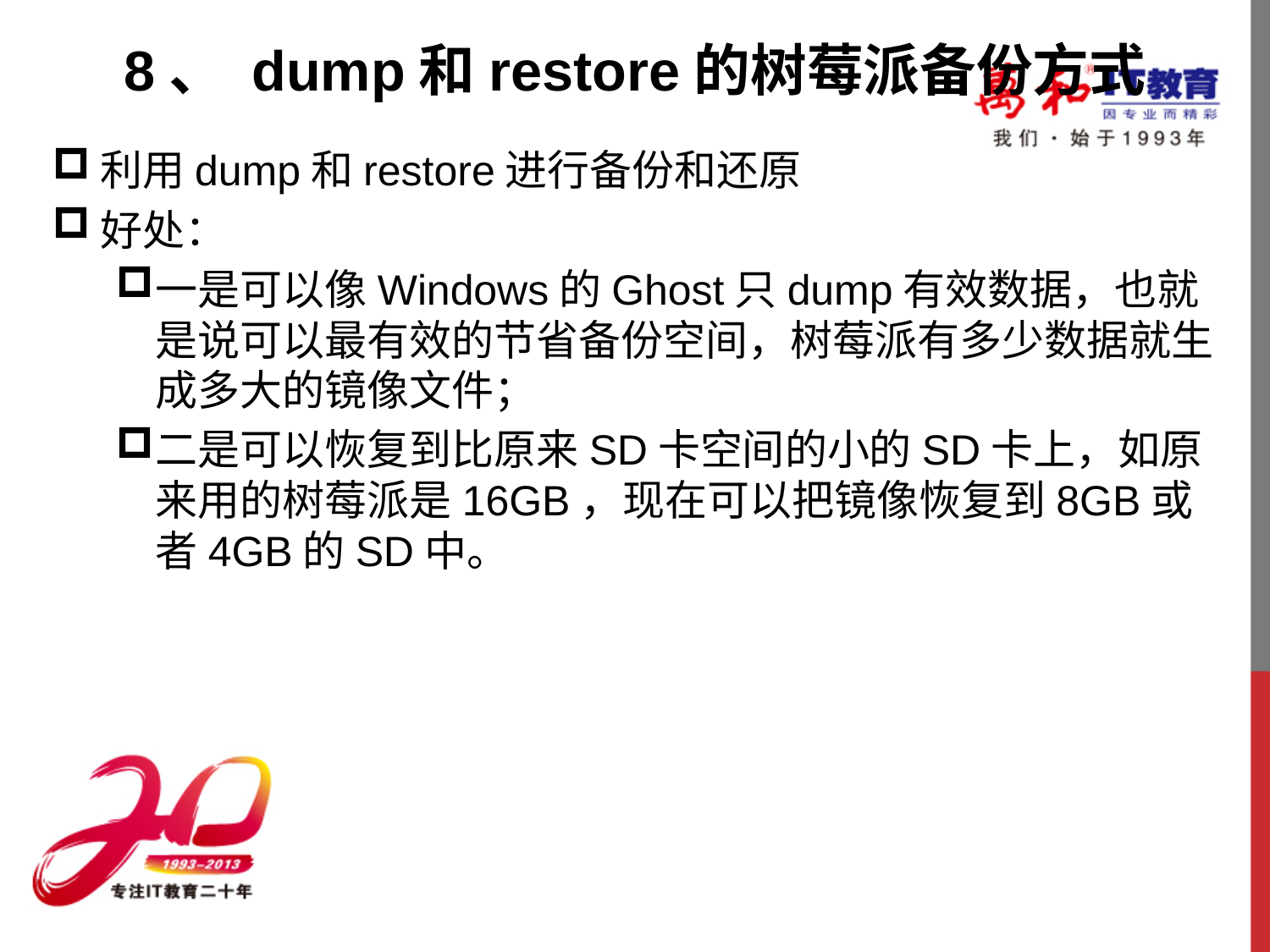

# 8、 dump和restore的树莓派备份方式
利用dump和restore进行备份和还原
好处：
一是可以像Windows的Ghost只dump有效数据，也就是说可以最有效的节省备份空间，树莓派有多少数据就生成多大的镜像文件；
二是可以恢复到比原来SD卡空间的小的SD卡上，如原来用的树莓派是16GB，现在可以把镜像恢复到8GB或者4GB的SD中。